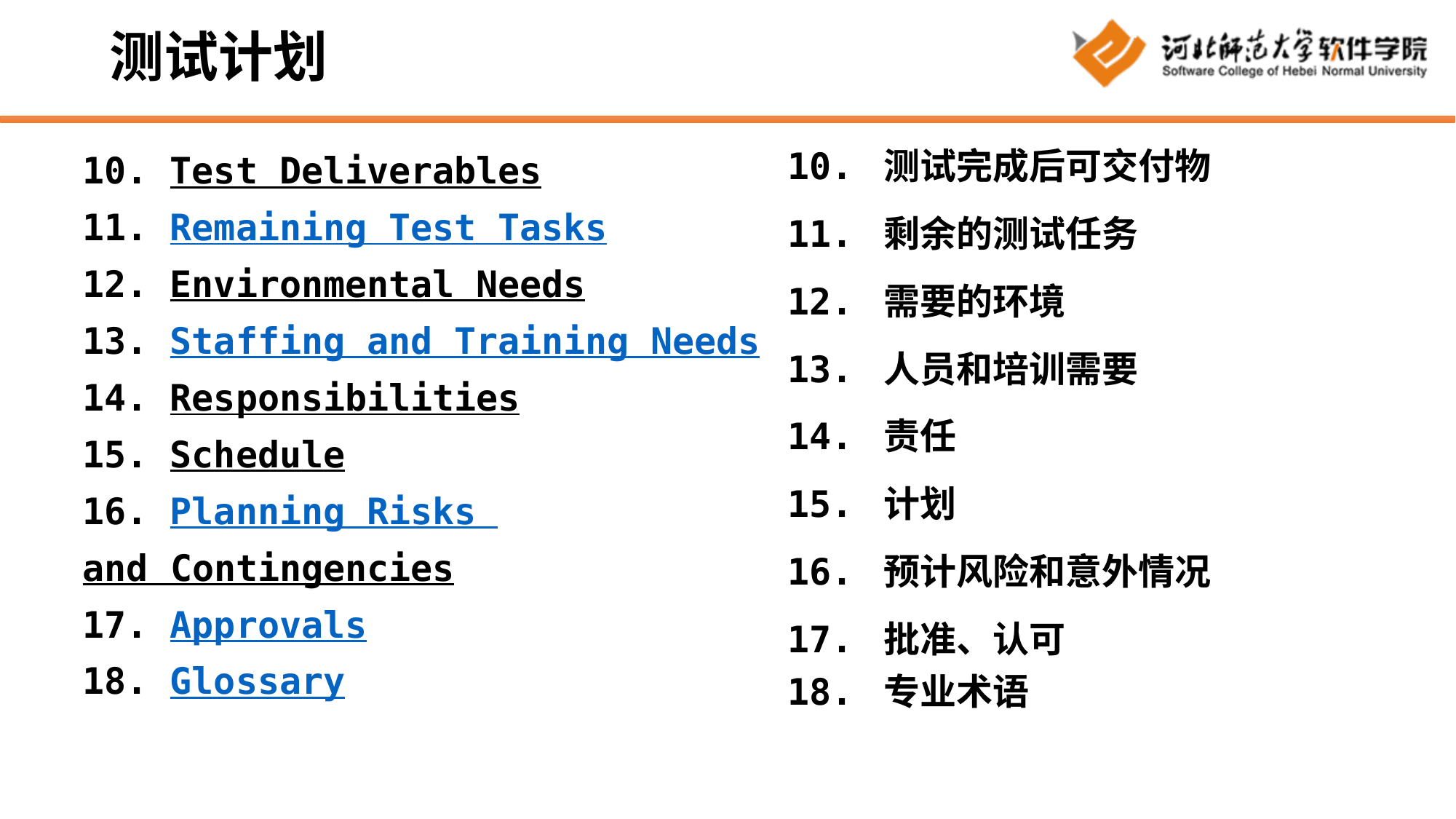

# 测试计划
10. Test Deliverables
11. Remaining Test Tasks
12. Environmental Needs
13. Staffing and Training Needs
14. Responsibilities
15. Schedule
16. Planning Risks and Contingencies
17. Approvals
18. Glossary
10. 测试完成后可交付物
11. 剩余的测试任务
12. 需要的环境
13. 人员和培训需要
14. 责任
15. 计划
16. 预计风险和意外情况
17. 批准、认可
18. 专业术语